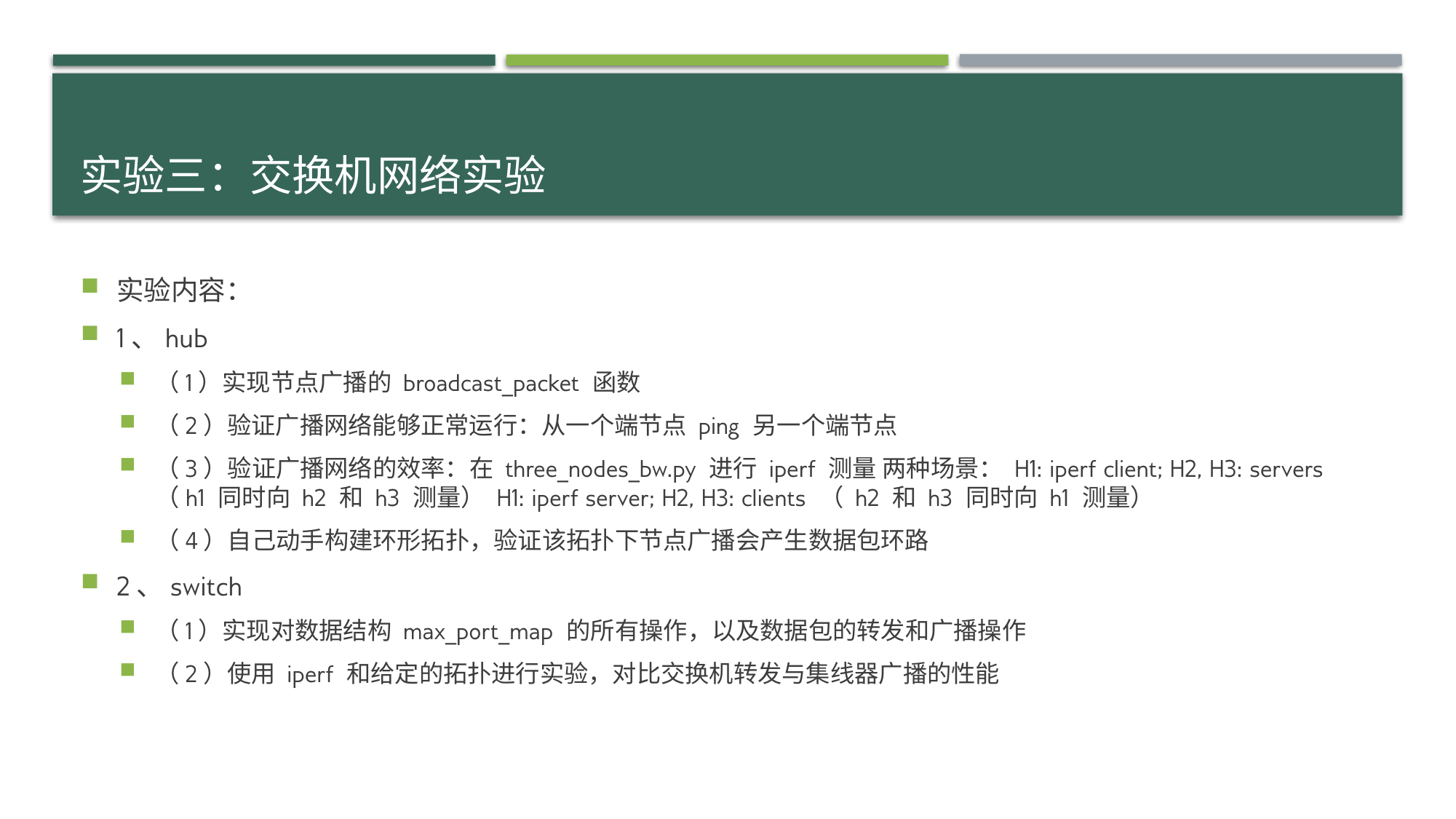

# 实验三：交换机网络实验
实验内容：
1、hub
（1）实现节点广播的 broadcast_packet 函数
（2）验证广播网络能够正常运行：从一个端节点 ping 另一个端节点
（3）验证广播网络的效率：在 three_nodes_bw.py 进行 iperf 测量 两种场景： H1: iperf client; H2, H3: servers （h1 同时向 h2 和 h3 测量） H1: iperf server; H2, H3: clients （ h2 和 h3 同时向 h1 测量）
（4）自己动手构建环形拓扑，验证该拓扑下节点广播会产生数据包环路
2、switch
（1）实现对数据结构 max_port_map 的所有操作，以及数据包的转发和广播操作
（2）使用 iperf 和给定的拓扑进行实验，对比交换机转发与集线器广播的性能